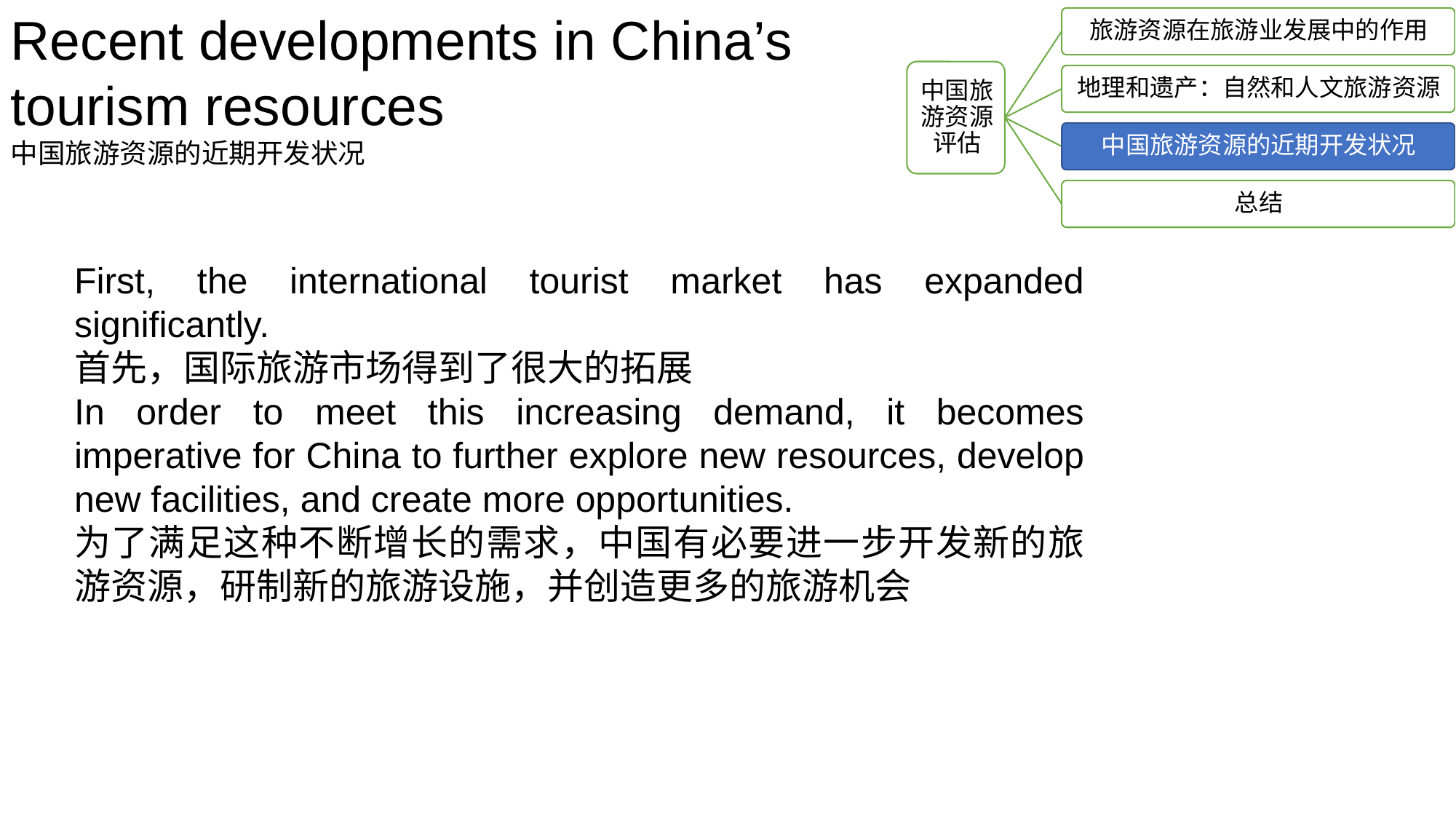

Recent developments in China’s tourism resources
中国旅游资源的近期开发状况
中国旅游资源评估

旅游资源在旅游业发展中的作用

地理和遗产：自然和人文旅游资源

中国旅游资源的近期开发状况

总结
First, the international tourist market has expanded significantly.
首先，国际旅游市场得到了很大的拓展
In order to meet this increasing demand, it becomes imperative for China to further explore new resources, develop new facilities, and create more opportunities.
为了满足这种不断增长的需求，中国有必要进一步开发新的旅游资源，研制新的旅游设施，并创造更多的旅游机会